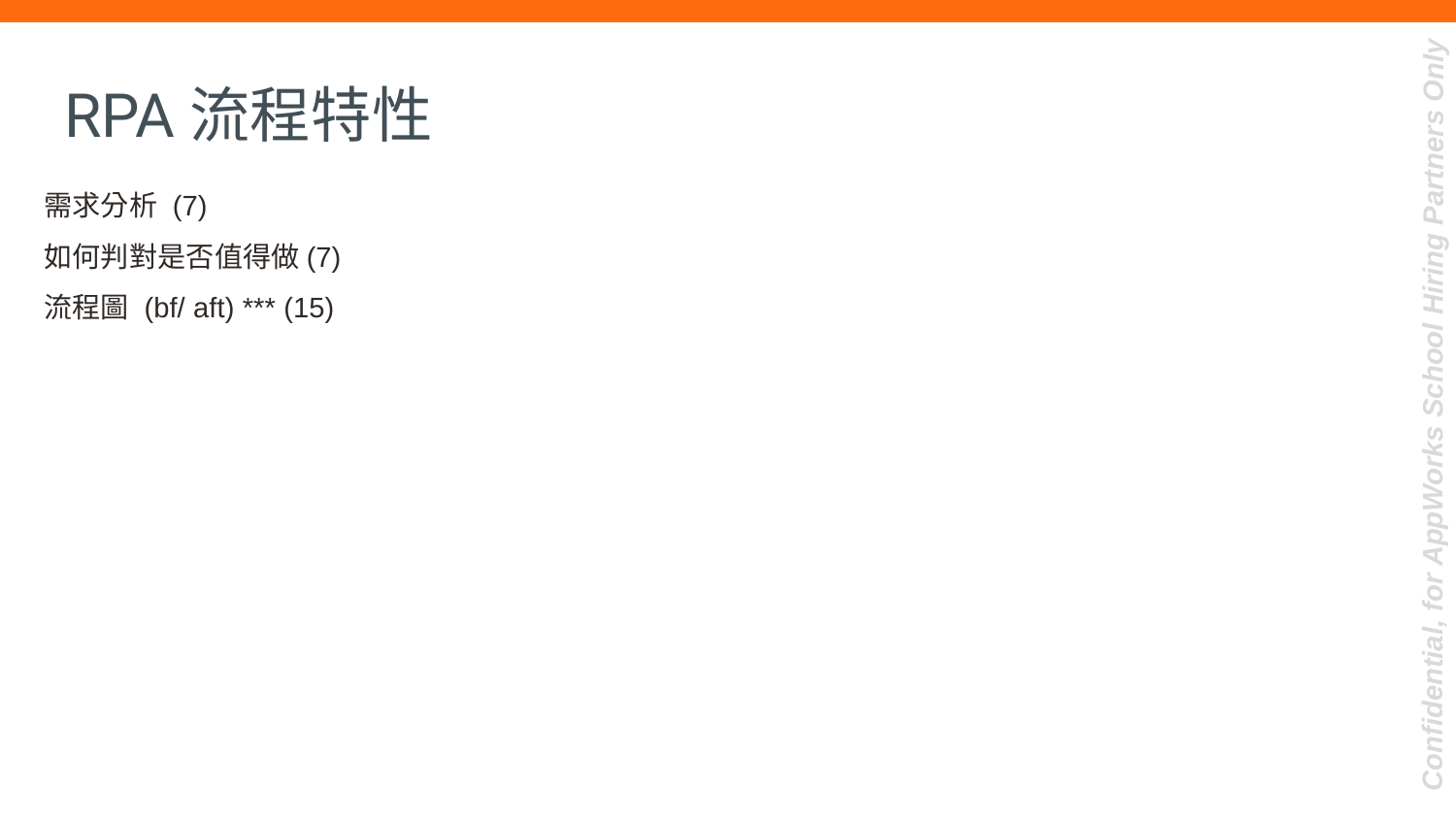

# RPA流程特性
需求分析 (7)
如何判對是否值得做(7)
流程圖 (bf/ aft) *** (15)